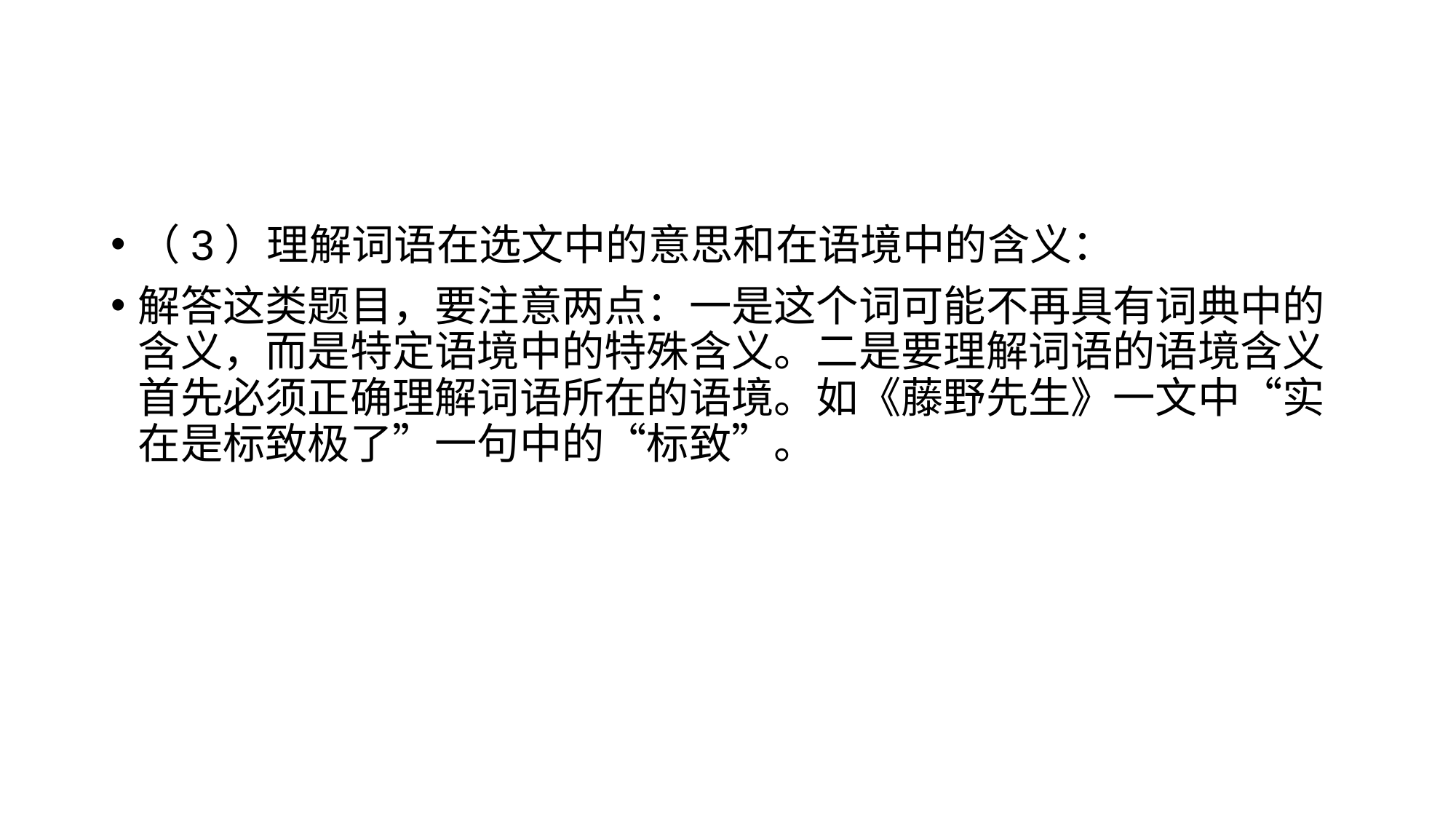

#
（3）理解词语在选文中的意思和在语境中的含义：
解答这类题目，要注意两点：一是这个词可能不再具有词典中的含义，而是特定语境中的特殊含义。二是要理解词语的语境含义首先必须正确理解词语所在的语境。如《藤野先生》一文中“实在是标致极了”一句中的“标致”。